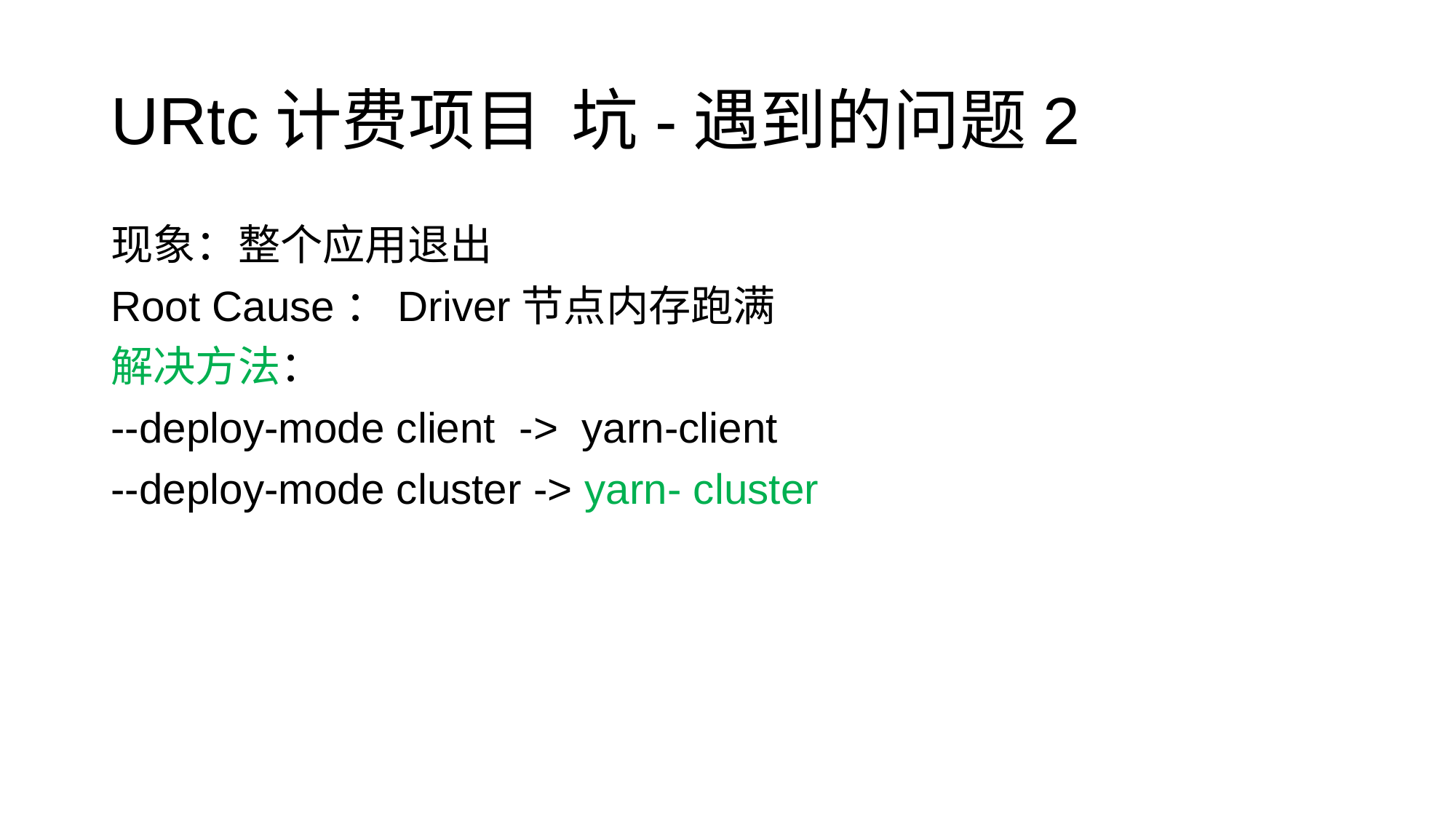

# URtc计费项目  坑-遇到的问题2
现象：整个应用退出
Root Cause：Driver节点内存跑满
解决方法：
--deploy-mode client  ->  yarn-client
--deploy-mode cluster -> yarn- cluster